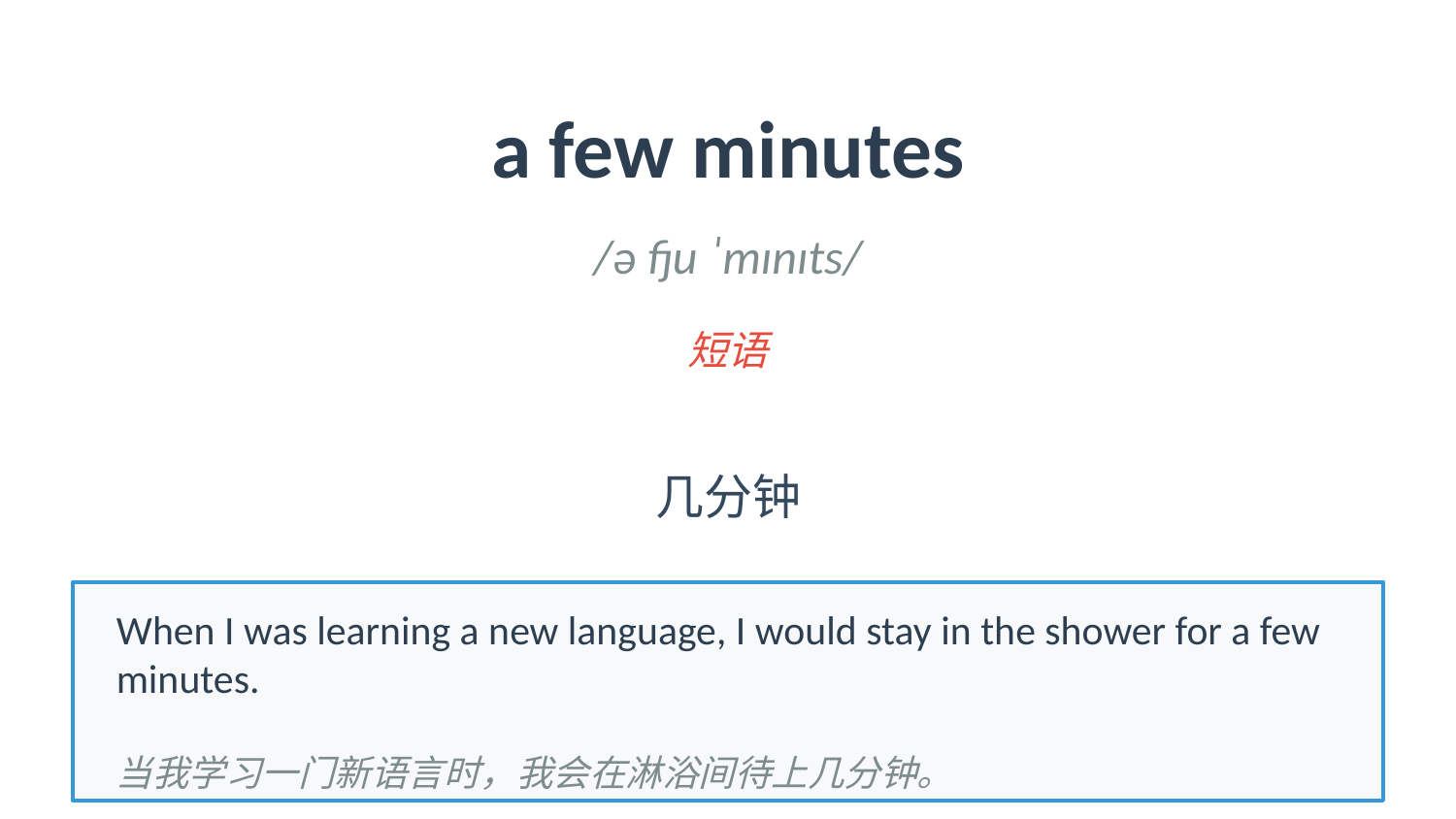

a few minutes
/ə fju ˈmɪnɪts/
短语
几分钟

When I was learning a new language, I would stay in the shower for a few minutes.

当我学习一门新语言时，我会在淋浴间待上几分钟。